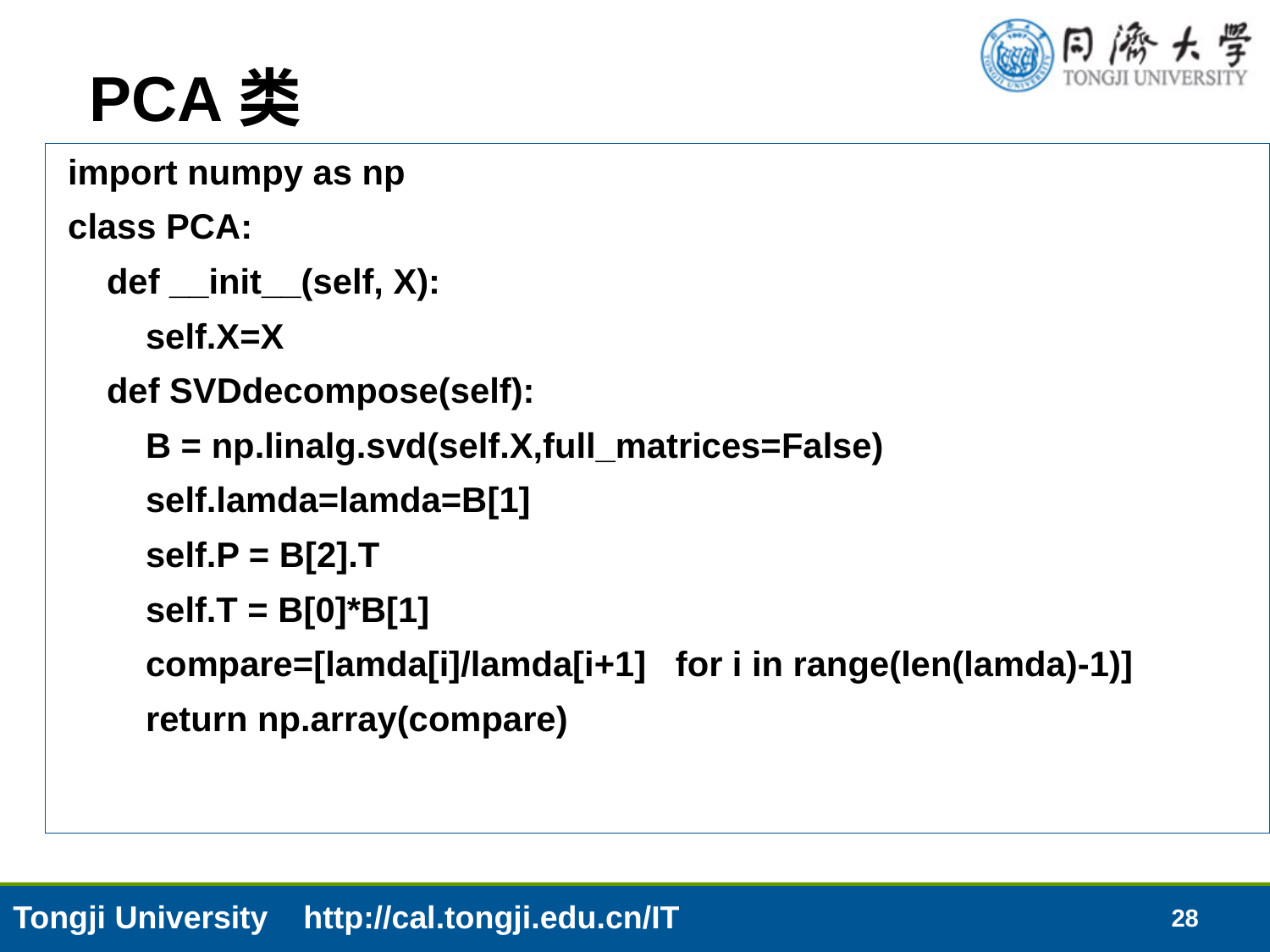

# PCA类
import numpy as np
class PCA:
    def __init__(self, X):
        self.X=X
    def SVDdecompose(self):
        B = np.linalg.svd(self.X,full_matrices=False)
        self.lamda=lamda=B[1]
        self.P = B[2].T
        self.T = B[0]*B[1]
        compare=[lamda[i]/lamda[i+1]   for i in range(len(lamda)-1)]
        return np.array(compare)